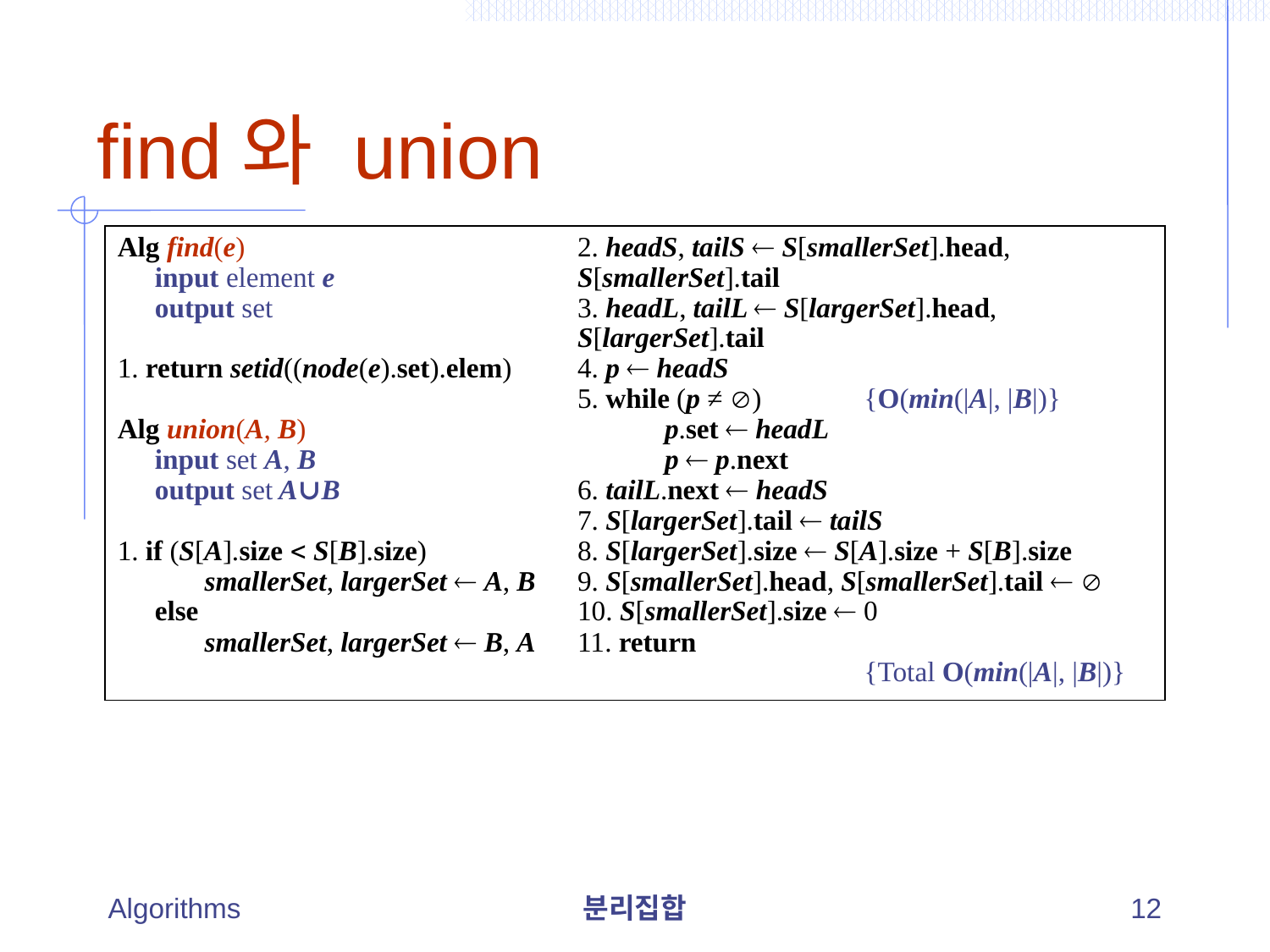

# find와 union

Alg find(e)
	input element e
	output set

1. return setid((node(e).set).elem)

Alg union(A, B)
	input set A, B
	output set A∪B

1. if (S[A].size < S[B].size)
		smallerSet, largerSet ← A, B
	else
		smallerSet, largerSet ← B, A
2. headS, tailS ← S[smallerSet].head, 	S[smallerSet].tail
3. headL, tailL ← S[largerSet].head, 	S[largerSet].tail
4. p ← headS
5. while (p ≠ ∅)			{O(min(|A|, |B|)}
		p.set ← headL
		p ← p.next
6. tailL.next ← headS
7. S[largerSet].tail ← tailS
8. S[largerSet].size ← S[A].size + S[B].size
9. S[smallerSet].head, S[smallerSet].tail ← ∅
10. S[smallerSet].size ← 0
11. return
						{Total O(min(|A|, |B|)}
Algorithms
분리집합
12